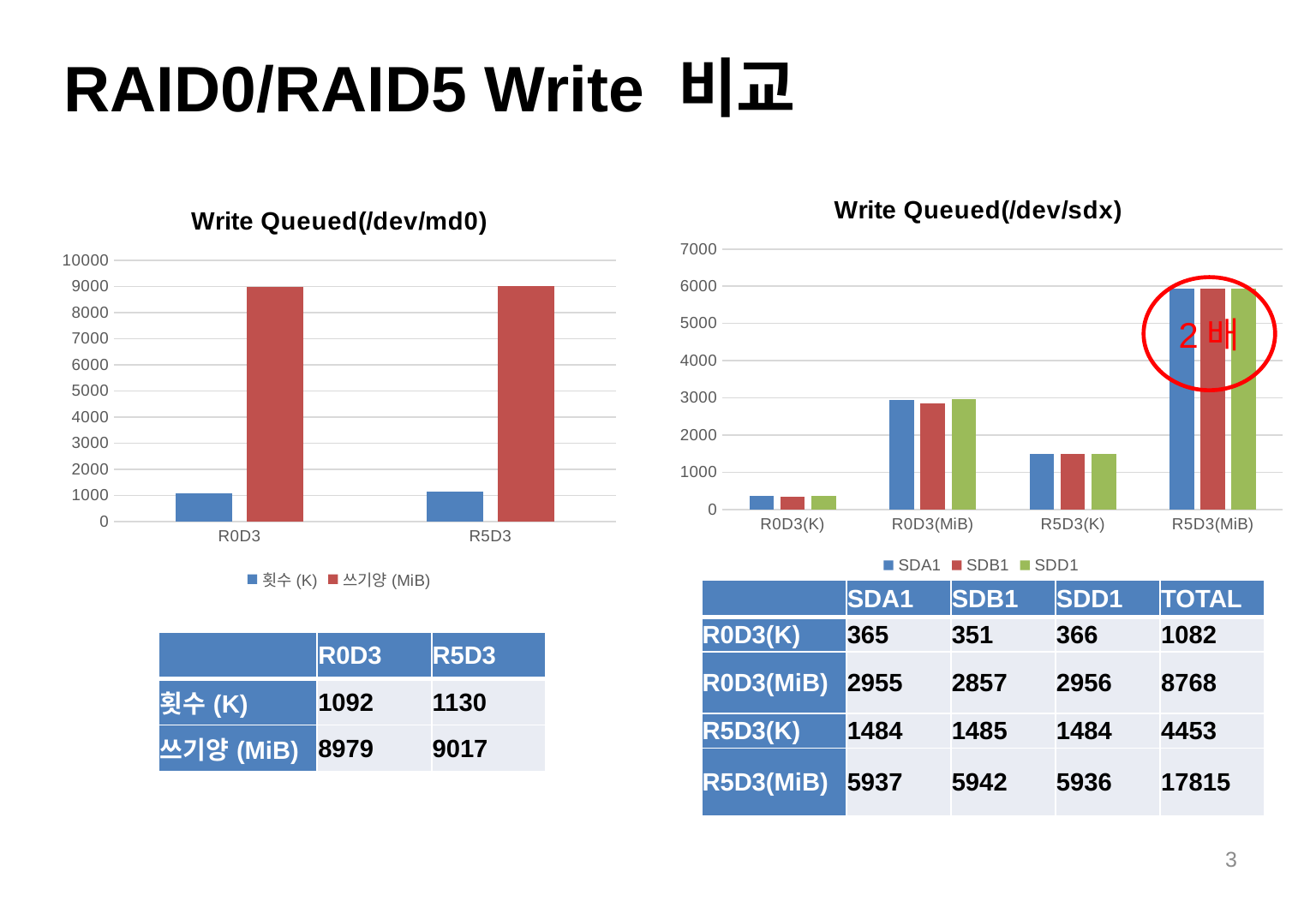

# RAID0/RAID5 Write 비교

### Chart: Write Queued(/dev/sdx)

| Category | SDA1 | SDB1 | SDD1 |
|---|---|---|---|
| R0D3(K) | 365.0 | 351.0 | 366.0 |
| R0D3(MiB) | 2955.0 | 2857.0 | 2956.0 |
| R5D3(K) | 1484.0 | 1485.0 | 1484.0 |
| R5D3(MiB) | 5937.0 | 5942.0 | 5936.0 |

### Chart: Write Queued(/dev/md0)

| Category | 횟수(K) | 쓰기양(MiB) |
|---|---|---|
| R0D3 | 1092.0 | 8979.0 |
| R5D3 | 1130.0 | 9017.0 |
2배
|  | SDA1 | SDB1 | SDD1 | TOTAL |
| --- | --- | --- | --- | --- |
| R0D3(K) | 365 | 351 | 366 | 1082 |
| R0D3(MiB) | 2955 | 2857 | 2956 | 8768 |
| R5D3(K) | 1484 | 1485 | 1484 | 4453 |
| R5D3(MiB) | 5937 | 5942 | 5936 | 17815 |
|  | R0D3 | R5D3 |
| --- | --- | --- |
| 횟수(K) | 1092 | 1130 |
| 쓰기양(MiB) | 8979 | 9017 |
3